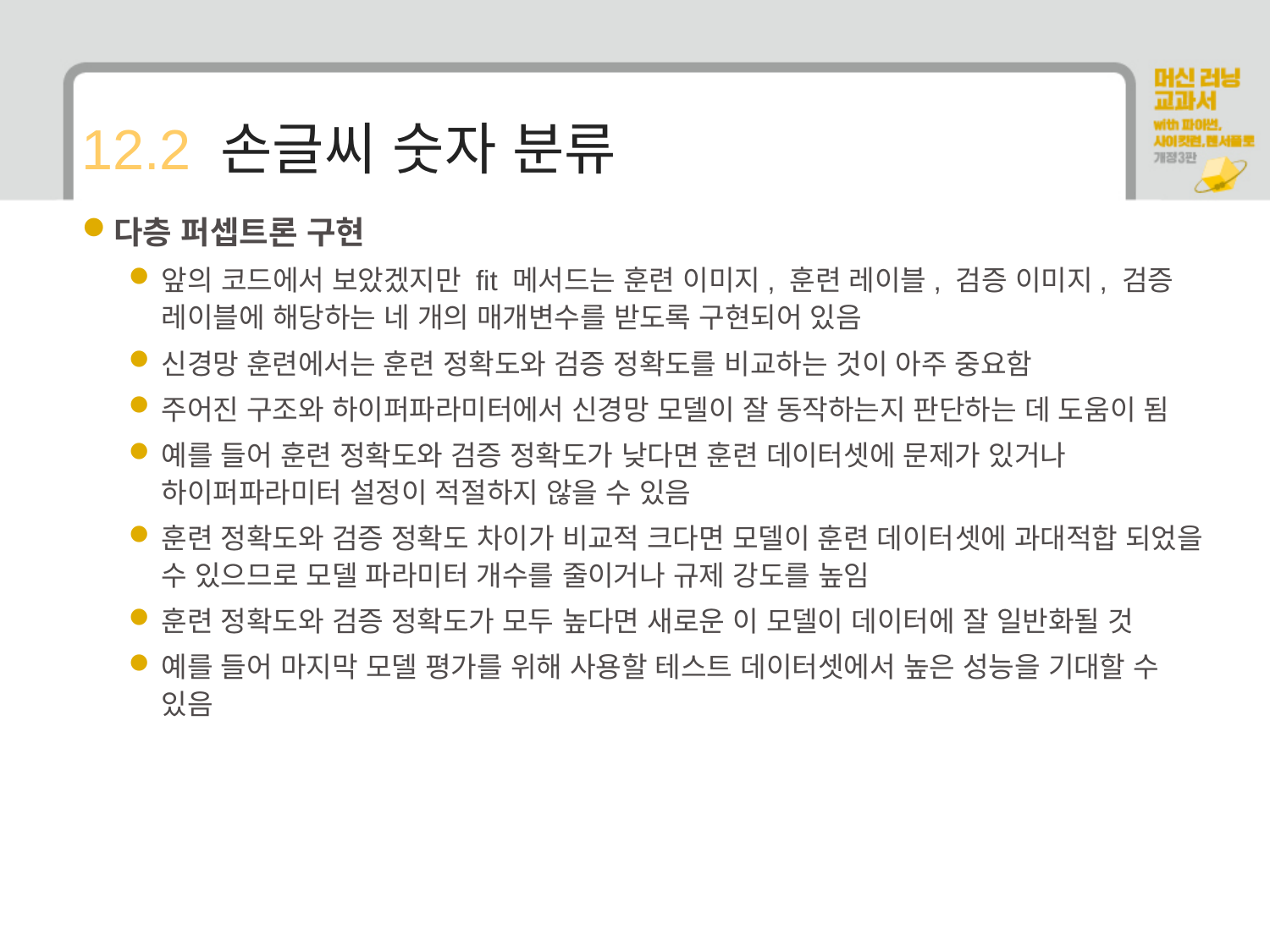

# 12.2 손글씨 숫자 분류
다층 퍼셉트론 구현
앞의 코드에서 보았겠지만 fit 메서드는 훈련 이미지, 훈련 레이블, 검증 이미지, 검증 레이블에 해당하는 네 개의 매개변수를 받도록 구현되어 있음
신경망 훈련에서는 훈련 정확도와 검증 정확도를 비교하는 것이 아주 중요함
주어진 구조와 하이퍼파라미터에서 신경망 모델이 잘 동작하는지 판단하는 데 도움이 됨
예를 들어 훈련 정확도와 검증 정확도가 낮다면 훈련 데이터셋에 문제가 있거나 하이퍼파라미터 설정이 적절하지 않을 수 있음
훈련 정확도와 검증 정확도 차이가 비교적 크다면 모델이 훈련 데이터셋에 과대적합 되었을 수 있으므로 모델 파라미터 개수를 줄이거나 규제 강도를 높임
훈련 정확도와 검증 정확도가 모두 높다면 새로운 이 모델이 데이터에 잘 일반화될 것
예를 들어 마지막 모델 평가를 위해 사용할 테스트 데이터셋에서 높은 성능을 기대할 수 있음